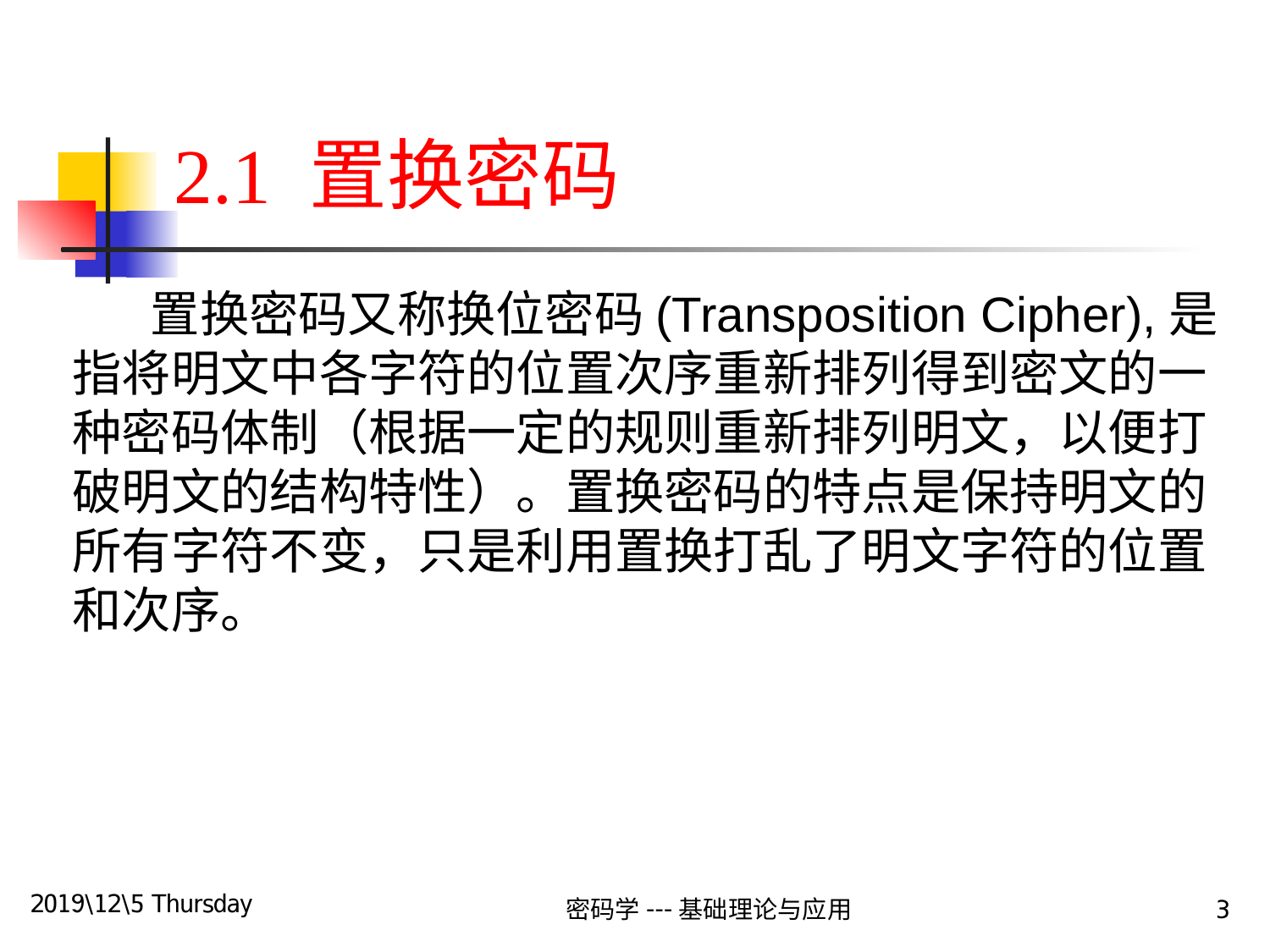

2.1 置换密码
      置换密码又称换位密码(Transposition Cipher),是指将明文中各字符的位置次序重新排列得到密文的一种密码体制（根据一定的规则重新排列明文，以便打破明文的结构特性）。置换密码的特点是保持明文的所有字符不变，只是利用置换打乱了明文字符的位置和次序。

密码学---基础理论与应用
3
2019\12\5 Thursday